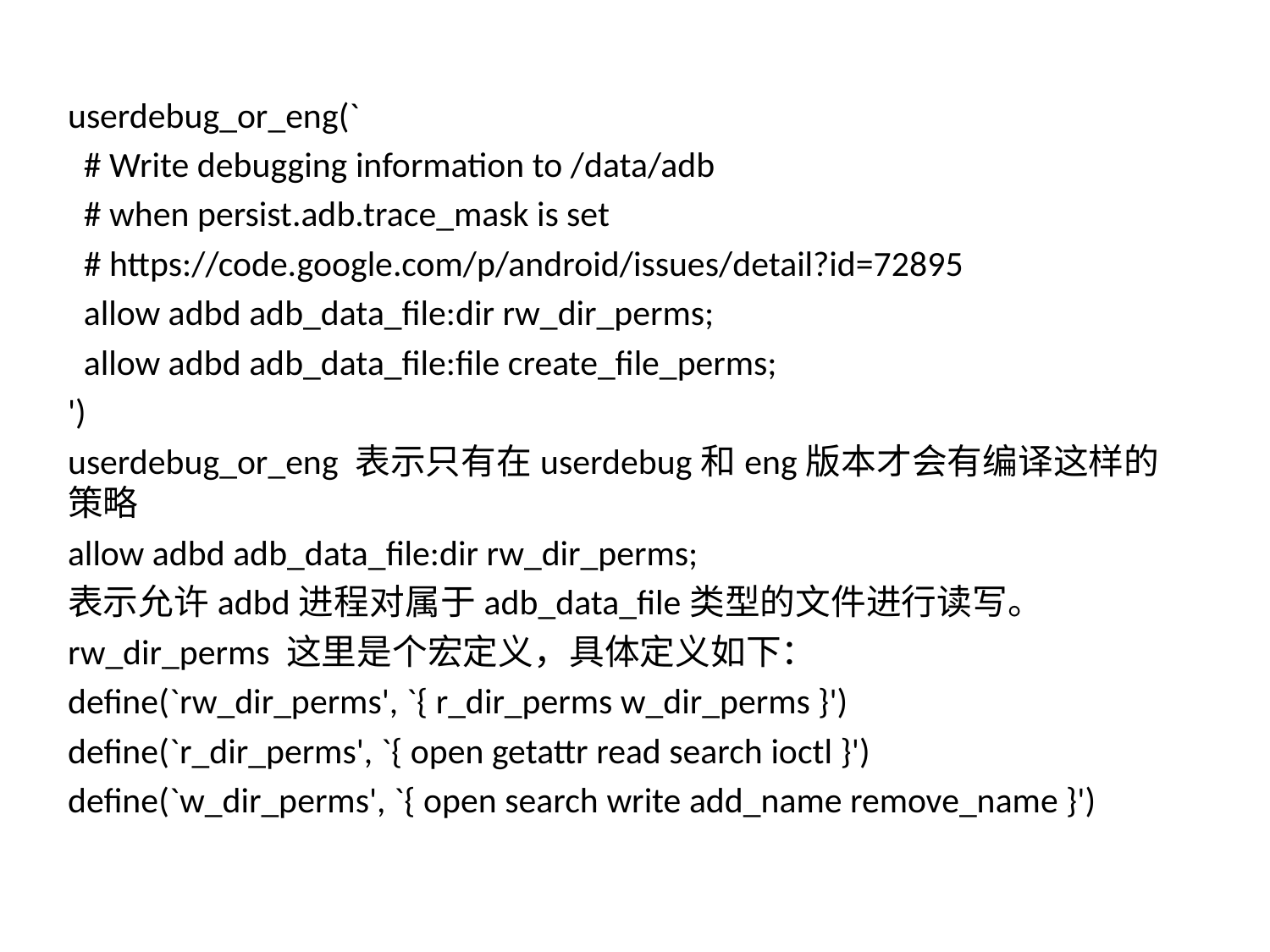

userdebug_or_eng(`
  # Write debugging information to /data/adb
  # when persist.adb.trace_mask is set
  # https://code.google.com/p/android/issues/detail?id=72895
  allow adbd adb_data_file:dir rw_dir_perms;
  allow adbd adb_data_file:file create_file_perms;
')
userdebug_or_eng 表示只有在userdebug和eng版本才会有编译这样的策略
allow adbd adb_data_file:dir rw_dir_perms;
表示允许adbd进程对属于adb_data_file类型的文件进行读写。
rw_dir_perms 这里是个宏定义，具体定义如下：
define(`rw_dir_perms', `{ r_dir_perms w_dir_perms }')
define(`r_dir_perms', `{ open getattr read search ioctl }')
define(`w_dir_perms', `{ open search write add_name remove_name }')